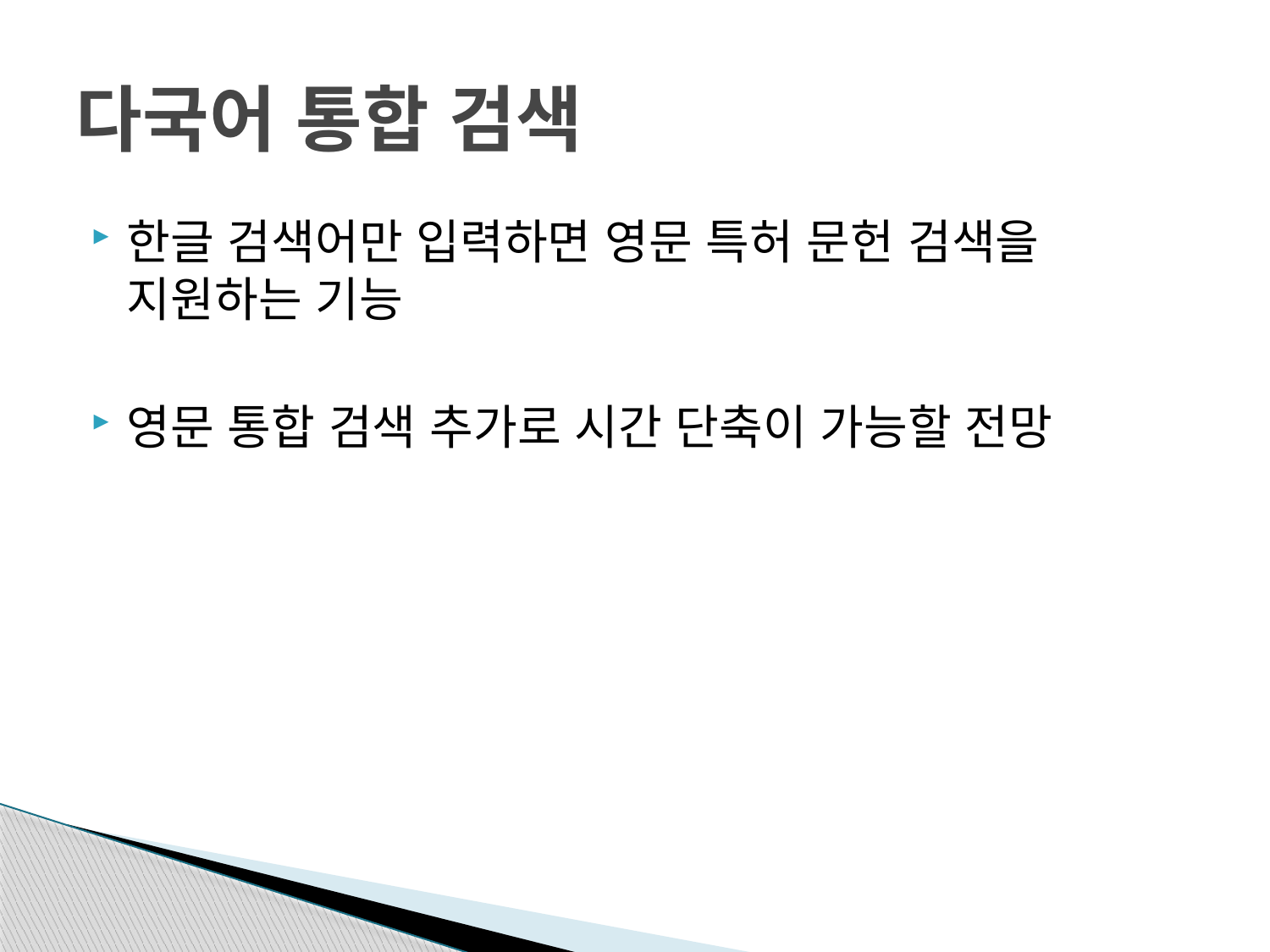

# 다국어 통합 검색
한글 검색어만 입력하면 영문 특허 문헌 검색을 지원하는 기능

영문 통합 검색 추가로 시간 단축이 가능할 전망